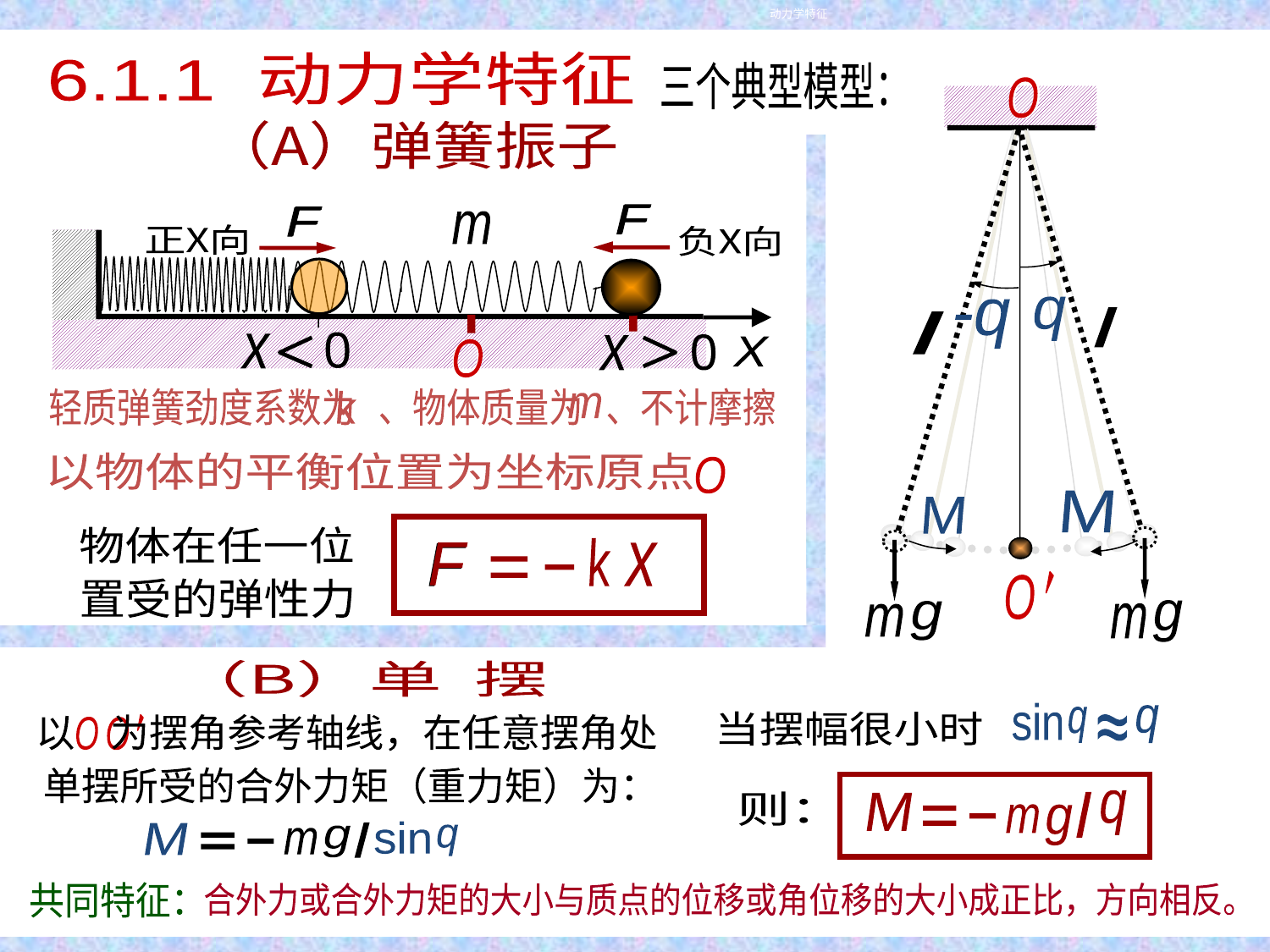

# 动力学特征
6.1.1  动力学特征
三个典型模型：
（A）弹簧振子
O
O

θ
−θ
l
l
M

M

O
O
g
m
g
m

F
F
F
F
m
正X向
负X向

0
x
x
0
x
x

X
O
O
轻质弹簧劲度系数为   、物体质量为   、不计摩擦
k
m
以物体的平衡位置为坐标原点
O

k
F
F
x

物体在任一位
置受的弹性力

（B）单  摆
sin
θ
θ
~
~
当摆幅很小时

θ
l
M
m
g

则：
以    为摆角参考轴线，在任意摆角处

O
O
O
O
单摆所受的合外力矩（重力矩）为：
sin
θ
l
M
g
m

共同特征：
合外力或合外力矩的大小与质点的位移或角位移的大小成正比，方向相反。